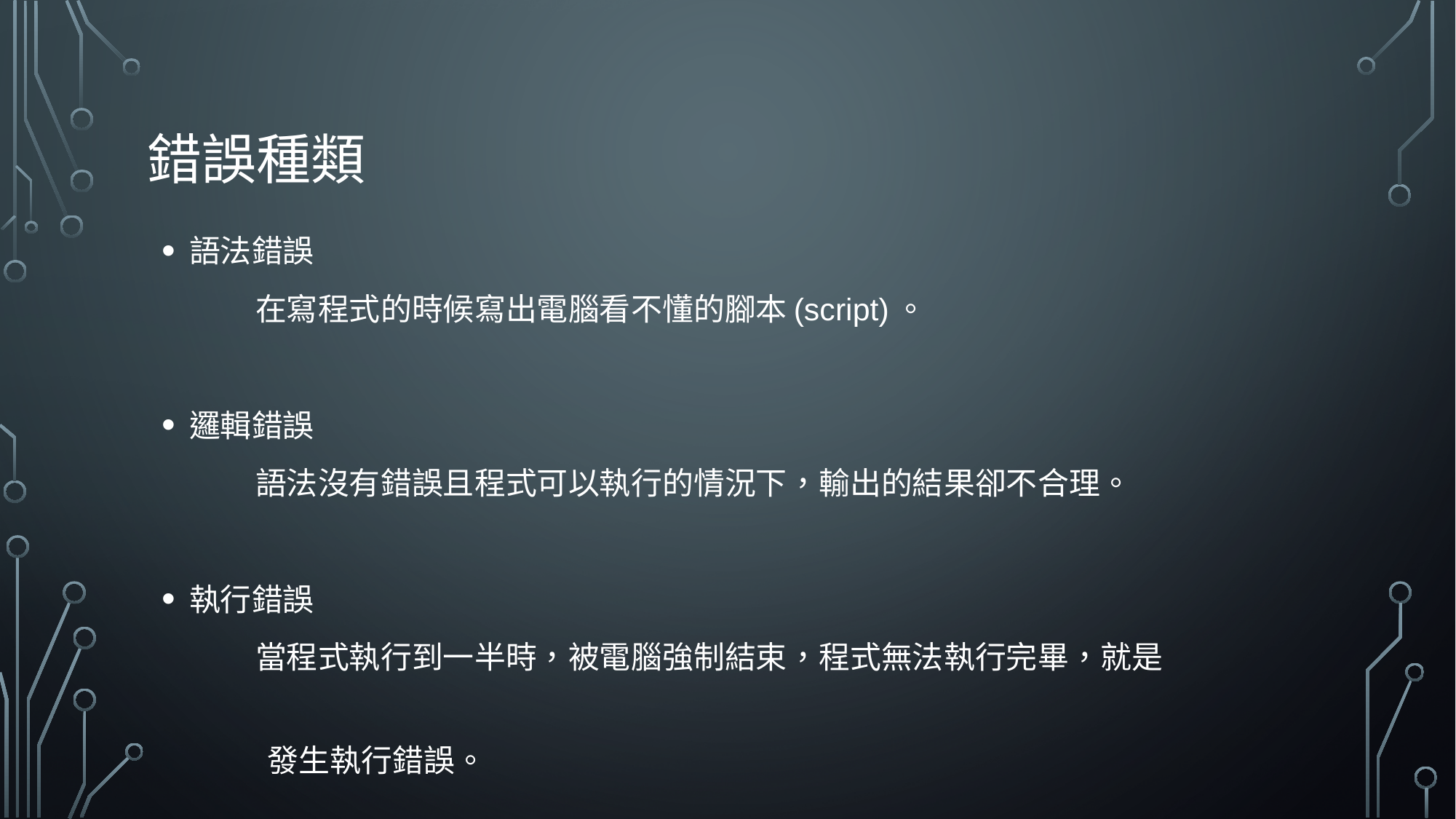

# 錯誤種類
語法錯誤
	在寫程式的時候寫出電腦看不懂的腳本(script)。

邏輯錯誤
	語法沒有錯誤且程式可以執行的情況下，輸出的結果卻不合理。

執行錯誤
	當程式執行到一半時，被電腦強制結束，程式無法執行完畢，就是
              發生執行錯誤。